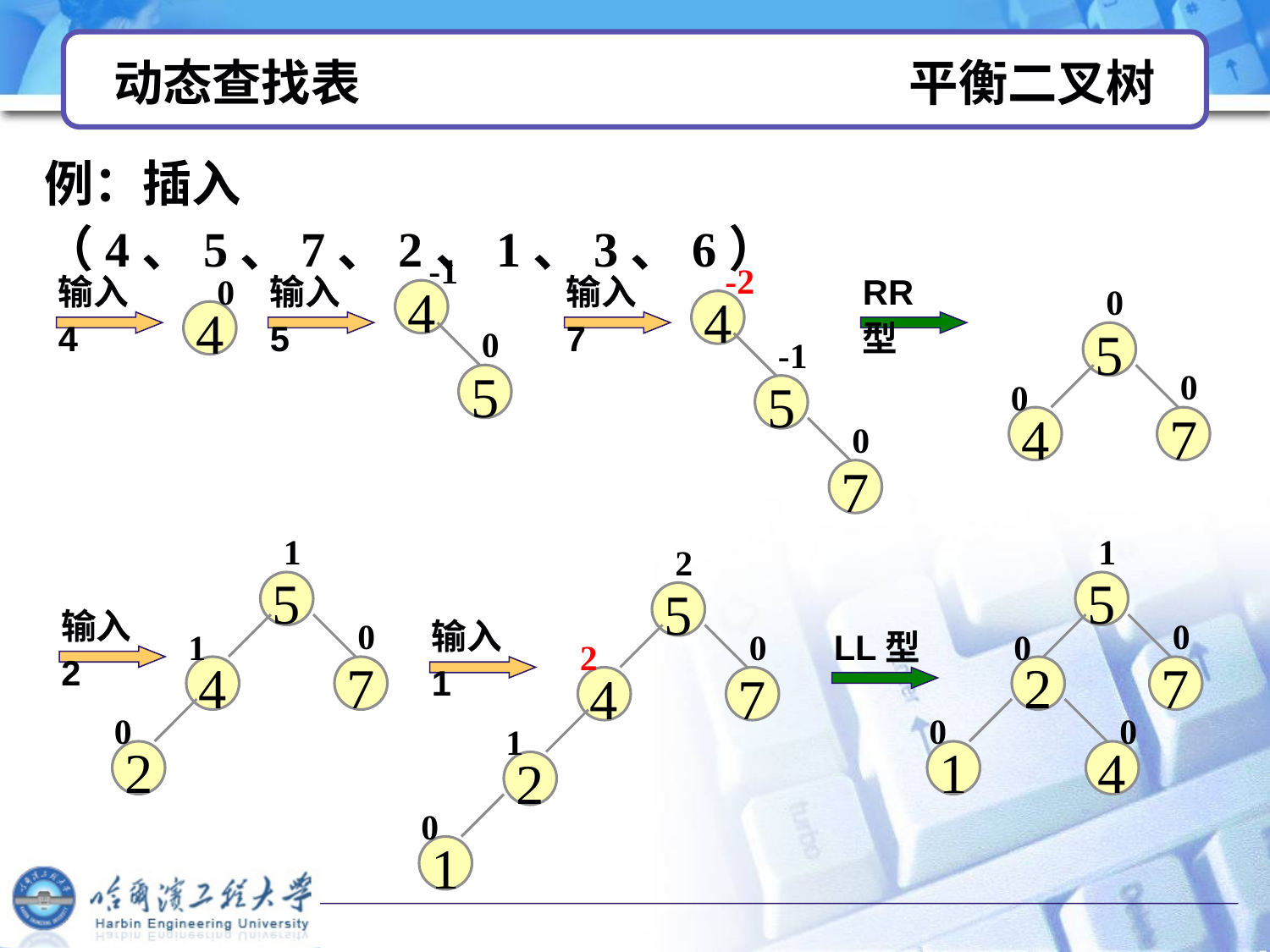

# 动态查找表                                                 平衡二叉树
例：插入（4、5、7、2、1、3、6）
-1
4
0

5
-2
4
-1

5
0

7
输入4

0
4
输入5

输入7

RR型

0
5
0
0

4
7
1
5
0
1

4
7
0

2
1
5
0
0

2
7
0

0
1
4
2
5
0
2

4
7
1

2
0

1
输入2

输入1

LL型